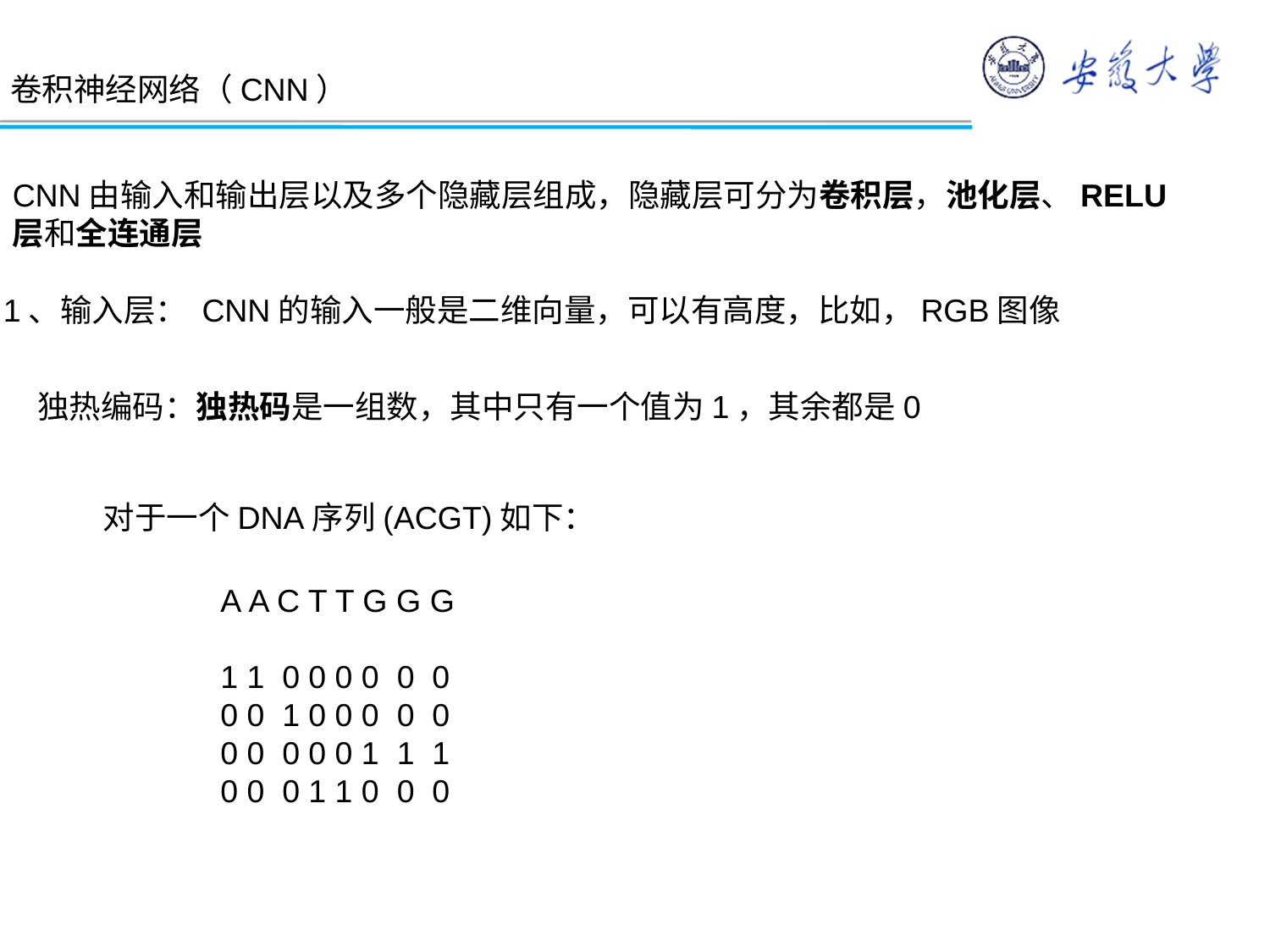

卷积神经网络（CNN）
CNN由输入和输出层以及多个隐藏层组成，隐藏层可分为卷积层，池化层、RELU层和全连通层
1、输入层： CNN的输入一般是二维向量，可以有高度，比如，RGB图像
独热编码：独热码是一组数，其中只有一个值为1，其余都是0

对于一个DNA序列(ACGT)如下：
A A C T T G G G

1 1  0 0 0 0  0  0
0 0  1 0 0 0  0  0
0 0  0 0 0 1  1  1
0 0  0 1 1 0  0  0